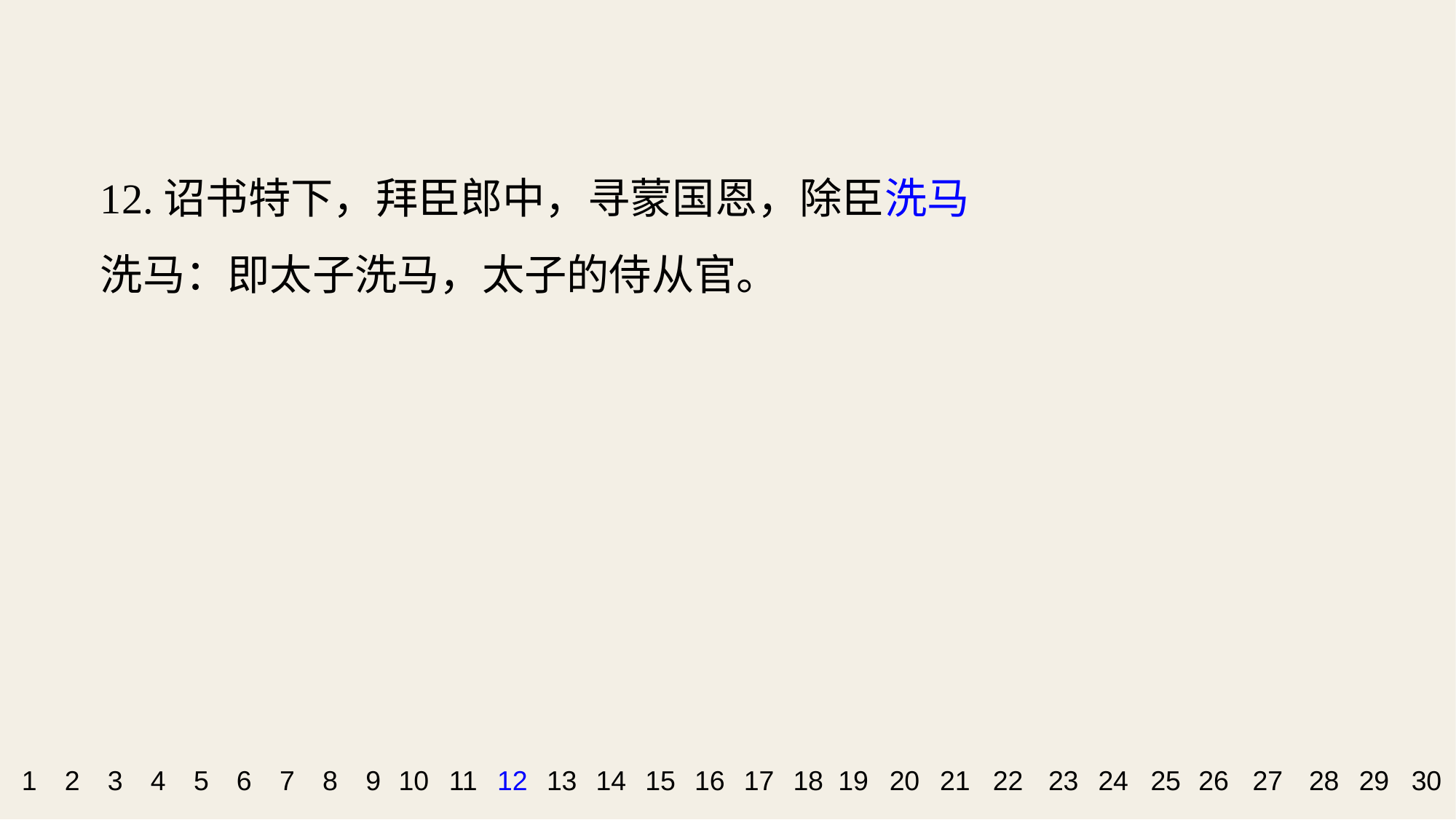

12.诏书特下，拜臣郎中，寻蒙国恩，除臣洗马
洗马：即太子洗马，太子的侍从官。
1
2
3
4
5
6
7
8
9
10
11
12
13
14
15
16
17
18
19
20
21
22
23
24
25
26
27
28
29
30